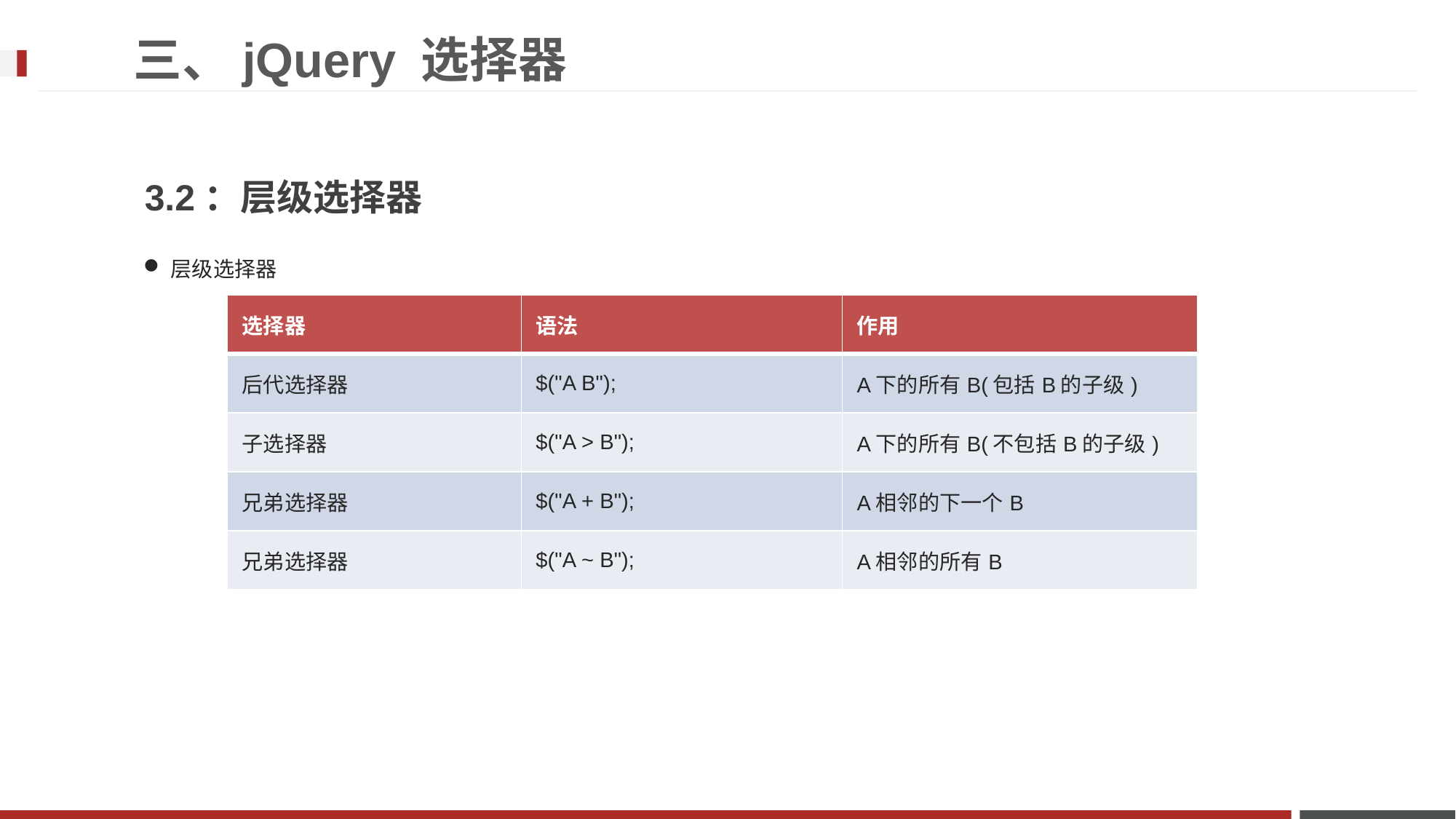

三、jQuery 选择器
3.2：层级选择器
层级选择器
| 选择器 | 语法 | 作用 |
| --- | --- | --- |
| 后代选择器 | $("A B"); | A下的所有B(包括B的子级) |
| 子选择器 | $("A > B"); | A下的所有B(不包括B的子级) |
| 兄弟选择器 | $("A + B"); | A相邻的下一个B |
| 兄弟选择器 | $("A ~ B"); | A相邻的所有B |